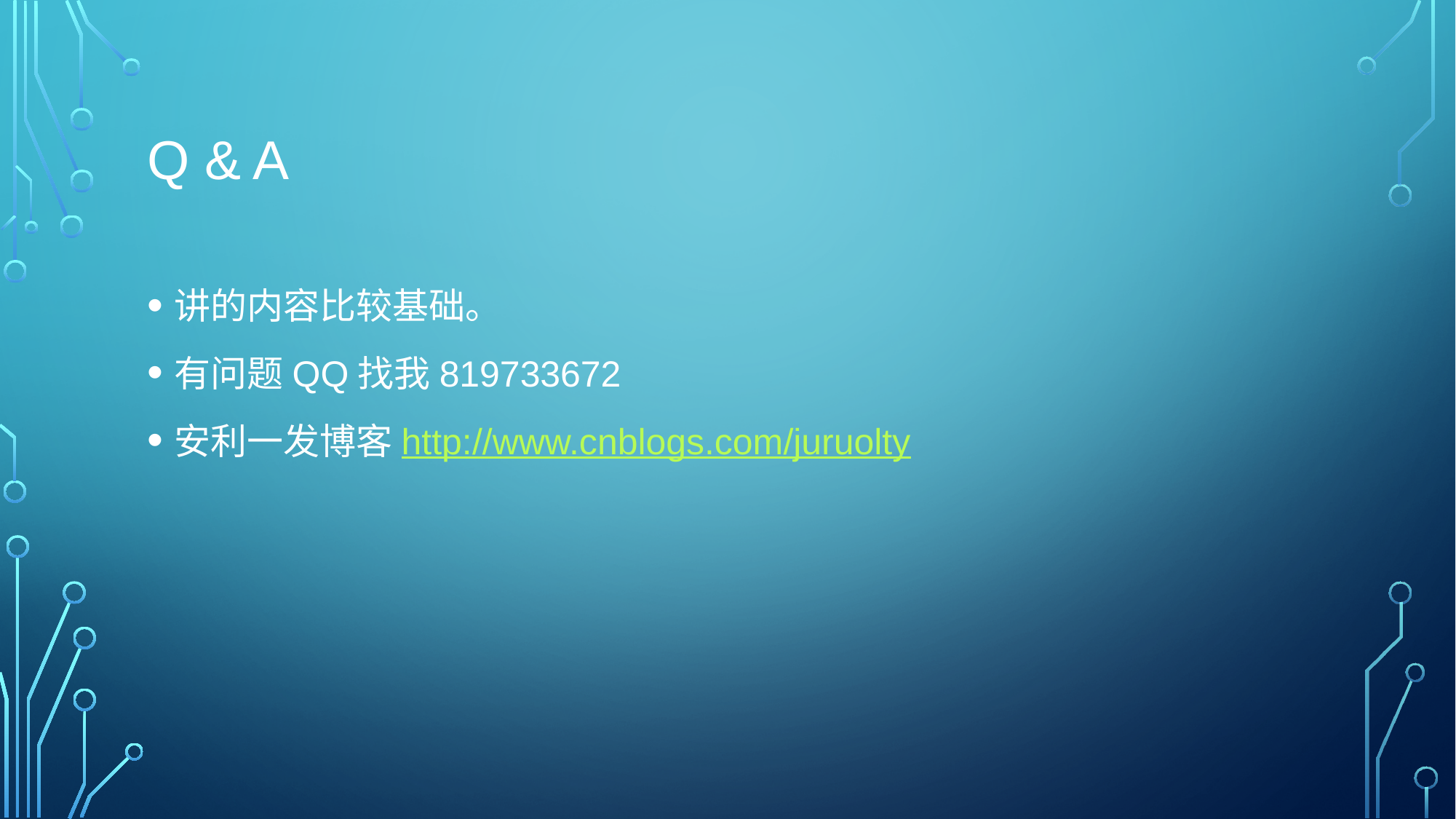

# Q & A
讲的内容比较基础。
有问题QQ找我819733672
安利一发博客http://www.cnblogs.com/juruolty